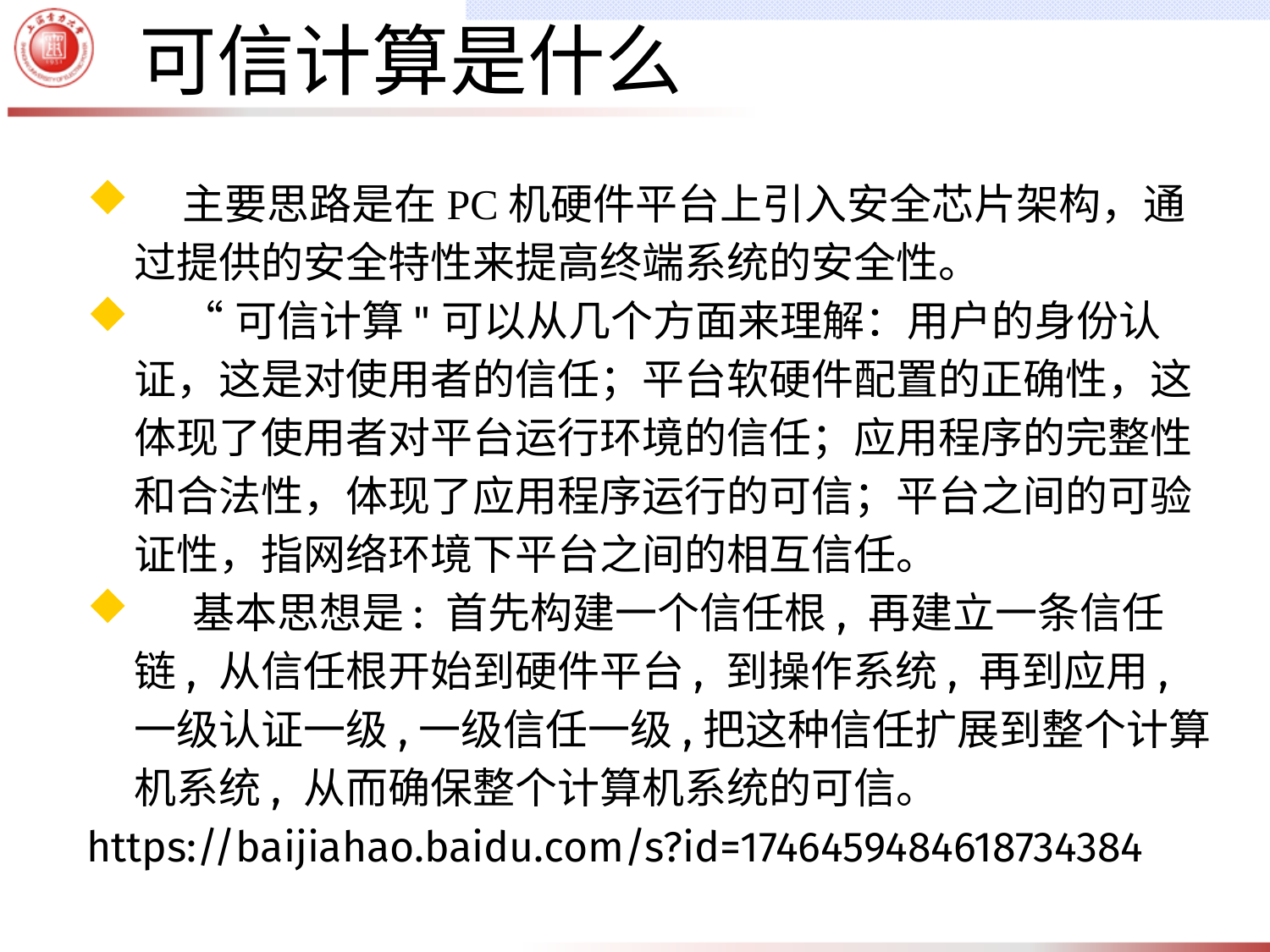

可信计算是什么
    主要思路是在PC机硬件平台上引入安全芯片架构，通过提供的安全特性来提高终端系统的安全性。
     “可信计算"可以从几个方面来理解：用户的身份认证，这是对使用者的信任；平台软硬件配置的正确性，这体现了使用者对平台运行环境的信任；应用程序的完整性和合法性，体现了应用程序运行的可信；平台之间的可验证性，指网络环境下平台之间的相互信任。
     基本思想是: 首先构建一个信任根, 再建立一条信任链, 从信任根开始到硬件平台, 到操作系统, 再到应用, 一级认证一级,一级信任一级,把这种信任扩展到整个计算机系统, 从而确保整个计算机系统的可信。
https://baijiahao.baidu.com/s?id=1746459484618734384